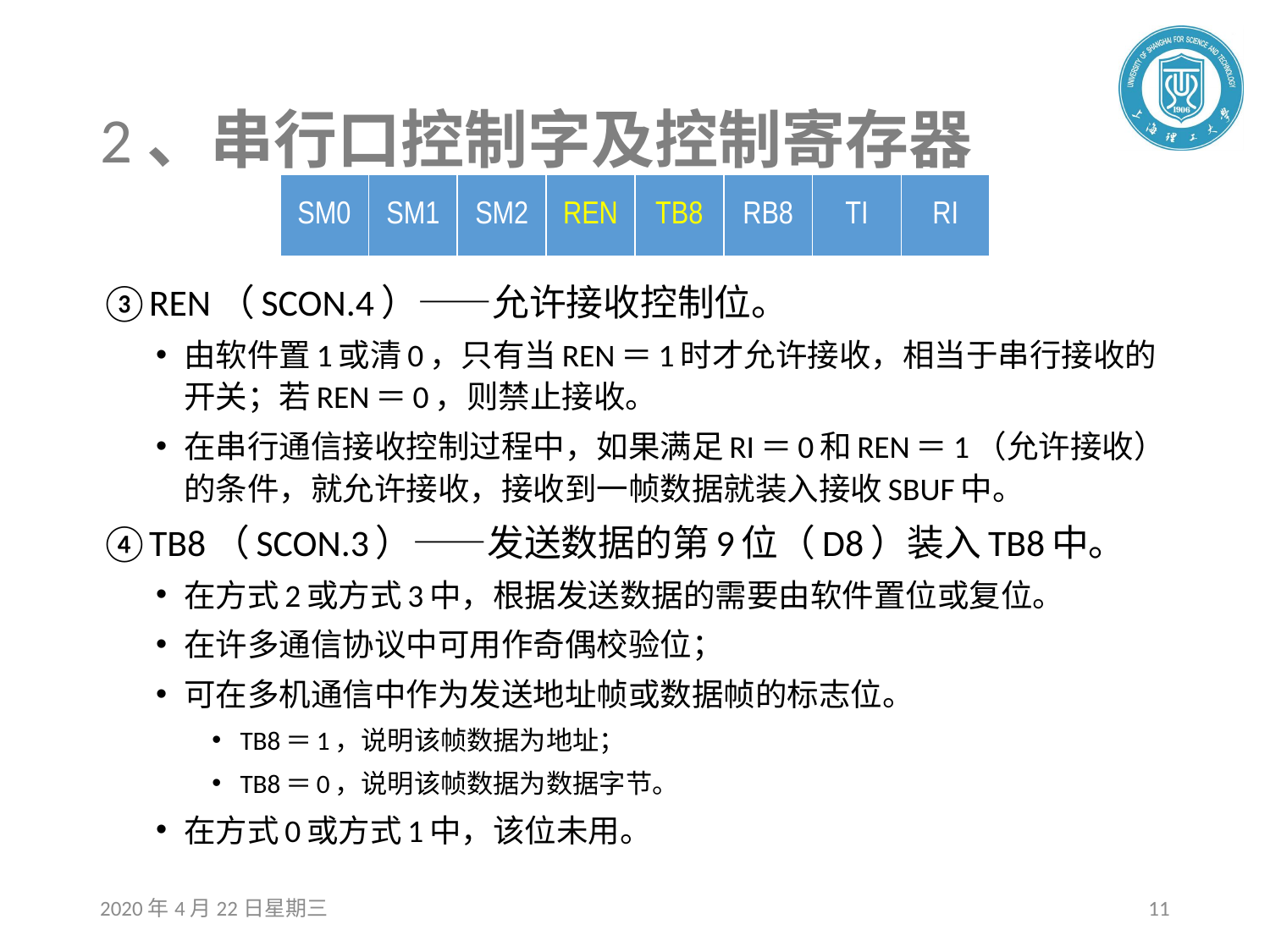

# 2、串行口控制字及控制寄存器
| SM0 | SM1 | SM2 | REN | TB8 | RB8 | TI | RI |
| --- | --- | --- | --- | --- | --- | --- | --- |
③REN（SCON.4）——允许接收控制位。
由软件置1或清0，只有当REN＝1时才允许接收，相当于串行接收的开关；若REN＝0，则禁止接收。
在串行通信接收控制过程中，如果满足RI＝0和REN＝1（允许接收）的条件，就允许接收，接收到一帧数据就装入接收SBUF中。
④TB8（SCON.3）——发送数据的第9位（D8）装入TB8中。
在方式2或方式3中，根据发送数据的需要由软件置位或复位。
在许多通信协议中可用作奇偶校验位；
可在多机通信中作为发送地址帧或数据帧的标志位。
TB8＝1，说明该帧数据为地址；
TB8＝0，说明该帧数据为数据字节。
在方式0或方式1中，该位未用。
2020年4月22日星期三
11